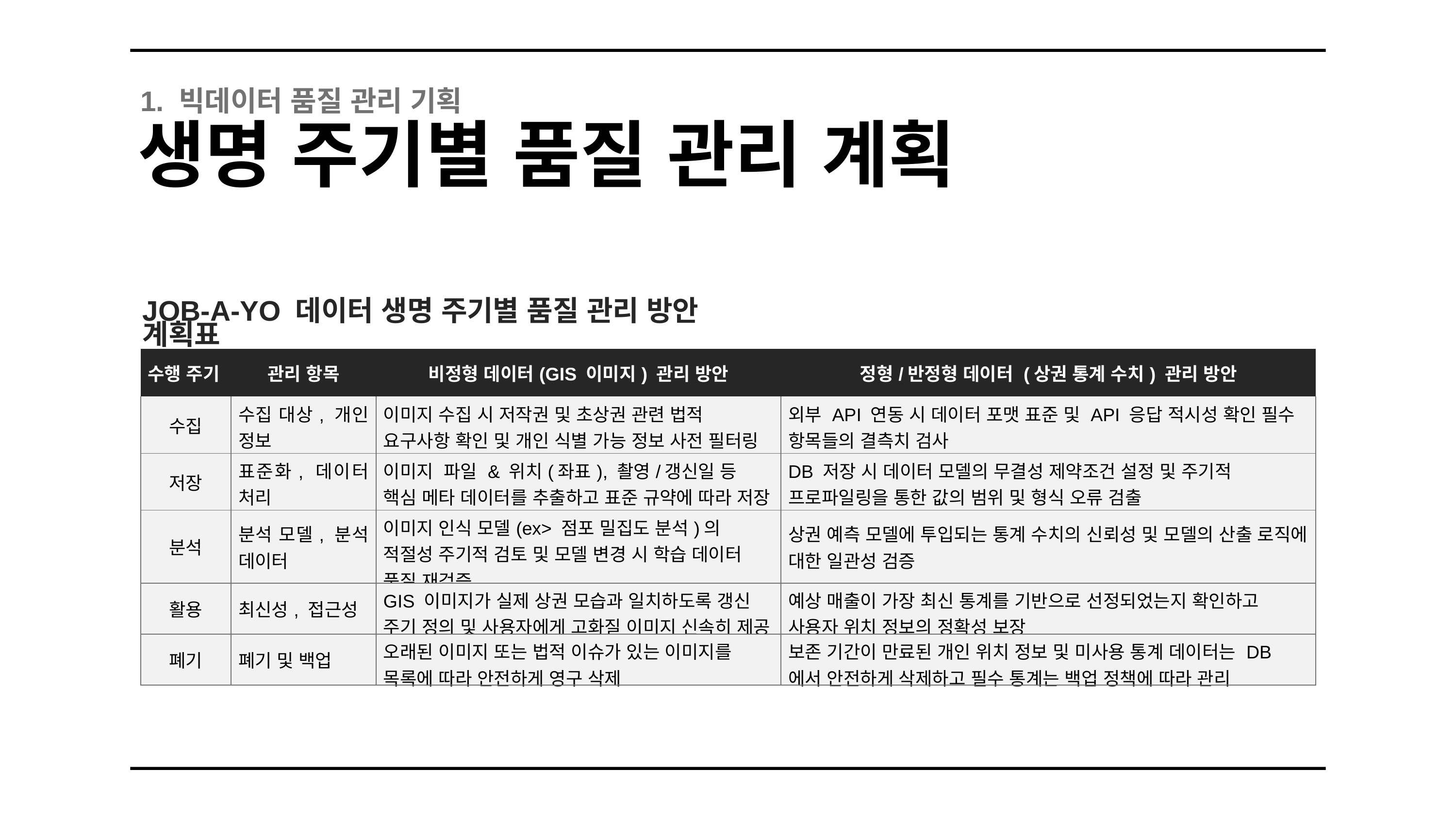

1. 빅데이터 품질 관리 기획
생명 주기별 품질 관리 계획
JOB-A-YO 데이터 생명 주기별 품질 관리 방안 계획표
| 수행 주기 | 관리 항목 | 비정형 데이터(GIS 이미지) 관리 방안 | 정형/반정형 데이터 (상권 통계 수치) 관리 방안 |
| --- | --- | --- | --- |
| 수집 | 수집 대상, 개인 정보 | 이미지 수집 시 저작권 및 초상권 관련 법적 요구사항 확인 및 개인 식별 가능 정보 사전 필터링 | 외부 API 연동 시 데이터 포맷 표준 및 API 응답 적시성 확인 필수 항목들의 결측치 검사 |
| 저장 | 표준화, 데이터 처리 | 이미지 파일 & 위치(좌표), 촬영/갱신일 등 핵심 메타 데이터를 추출하고 표준 규약에 따라 저장 | DB 저장 시 데이터 모델의 무결성 제약조건 설정 및 주기적 프로파일링을 통한 값의 범위 및 형식 오류 검출 |
| 분석 | 분석 모델, 분석 데이터 | 이미지 인식 모델(ex> 점포 밀집도 분석)의 적절성 주기적 검토 및 모델 변경 시 학습 데이터 품질 재검증 | 상권 예측 모델에 투입되는 통계 수치의 신뢰성 및 모델의 산출 로직에 대한 일관성 검증 |
| 활용 | 최신성, 접근성 | GIS 이미지가 실제 상권 모습과 일치하도록 갱신 주기 정의 및 사용자에게 고화질 이미지 신속히 제공 | 예상 매출이 가장 최신 통계를 기반으로 선정되었는지 확인하고 사용자 위치 정보의 정확성 보장 |
| 폐기 | 폐기 및 백업 | 오래된 이미지 또는 법적 이슈가 있는 이미지를 목록에 따라 안전하게 영구 삭제 | 보존 기간이 만료된 개인 위치 정보 및 미사용 통계 데이터는 DB에서 안전하게 삭제하고 필수 통계는 백업 정책에 따라 관리 |